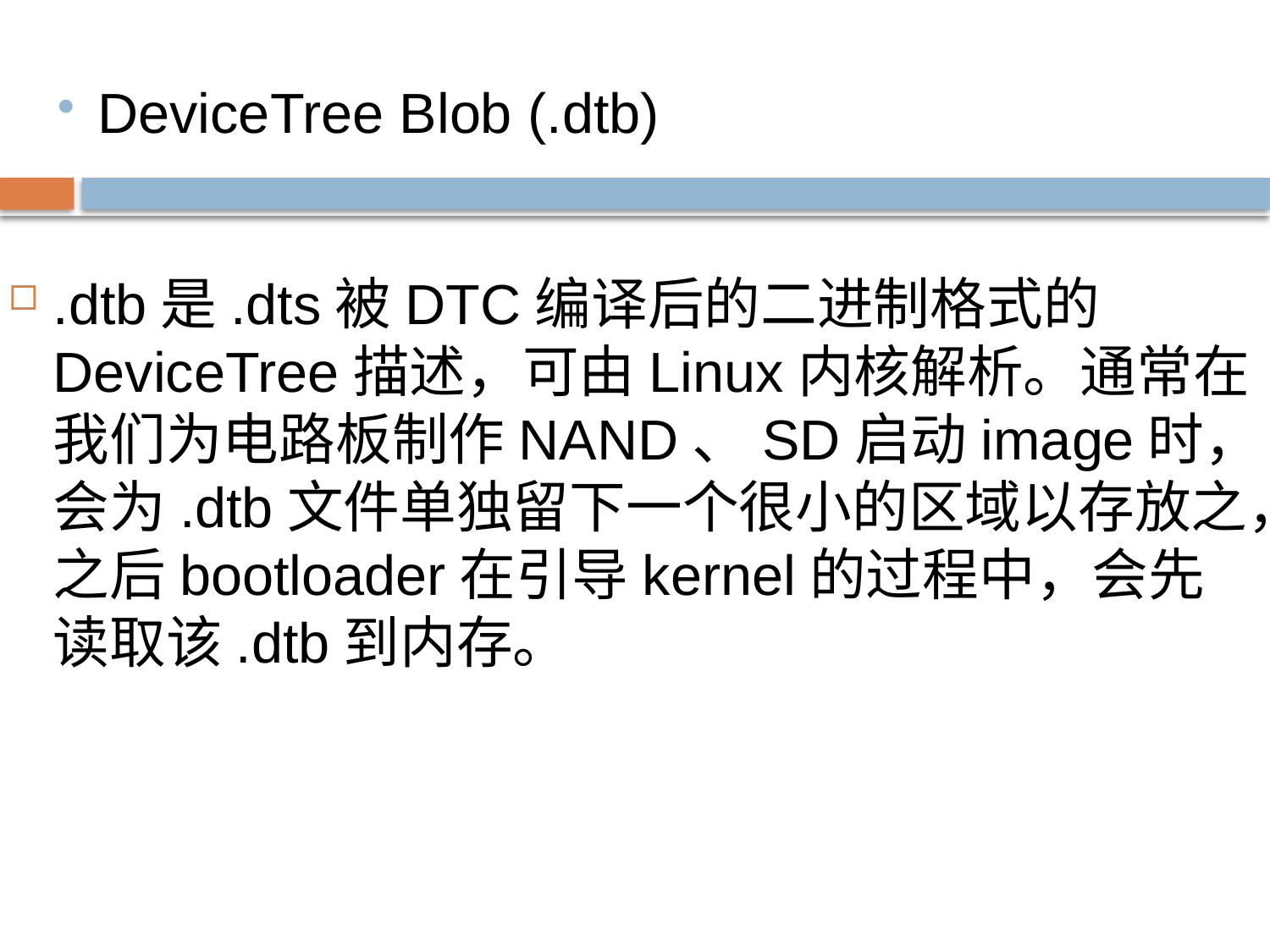

DeviceTree Blob (.dtb)

.dtb是.dts被DTC编译后的二进制格式的DeviceTree描述，可由Linux内核解析。通常在我们为电路板制作NAND、SD启动image时，会为.dtb文件单独留下一个很小的区域以存放之，之后bootloader在引导kernel的过程中，会先读取该.dtb到内存。